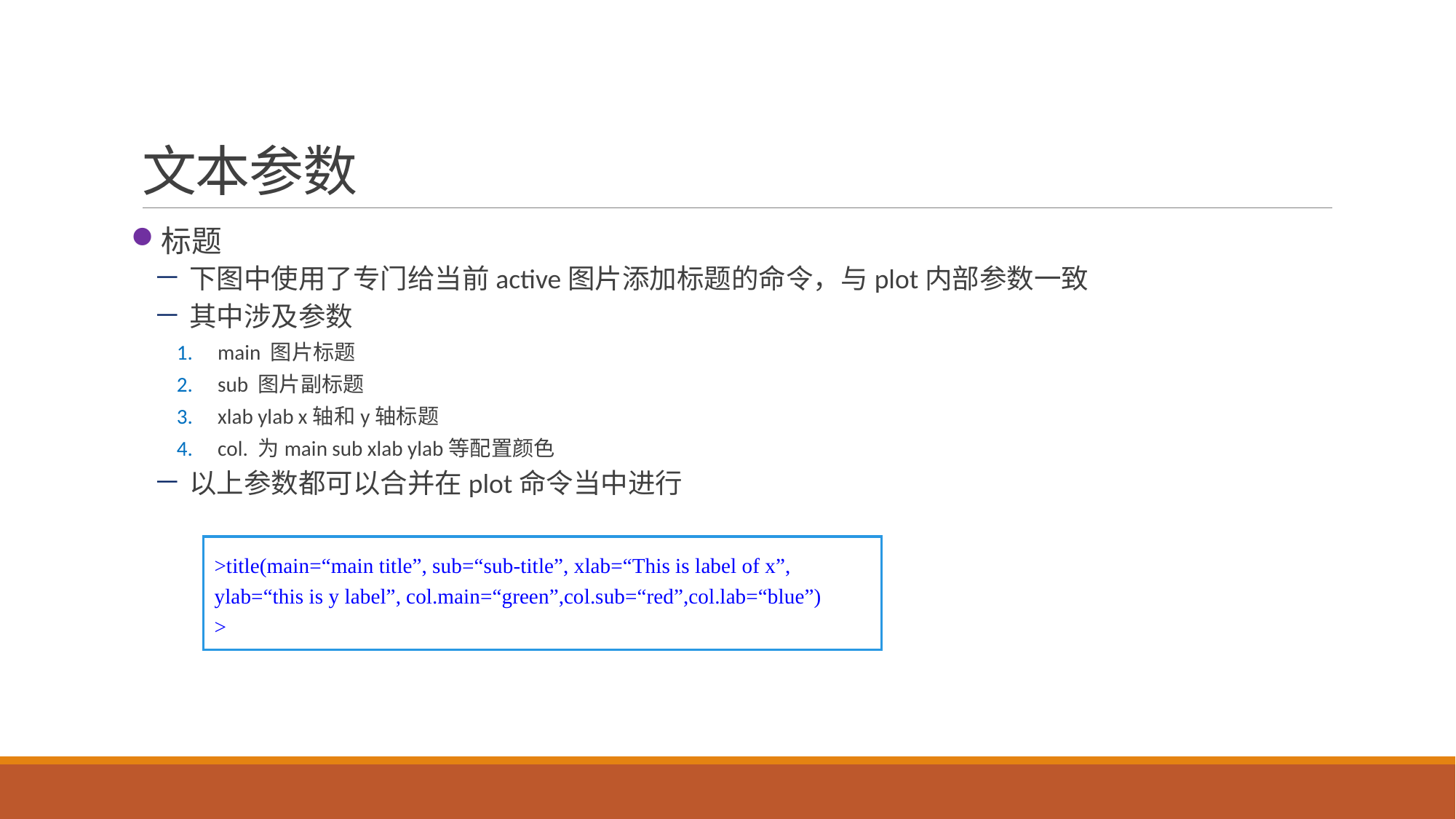

# 文本参数
标题
下图中使用了专门给当前active图片添加标题的命令，与plot内部参数一致
其中涉及参数
main 图片标题
sub 图片副标题
xlab ylab x轴和y轴标题
col. 为main sub xlab ylab等配置颜色
以上参数都可以合并在plot命令当中进行
>title(main=“main title”, sub=“sub-title”, xlab=“This is label of x”, ylab=“this is y label”, col.main=“green”,col.sub=“red”,col.lab=“blue”)
>